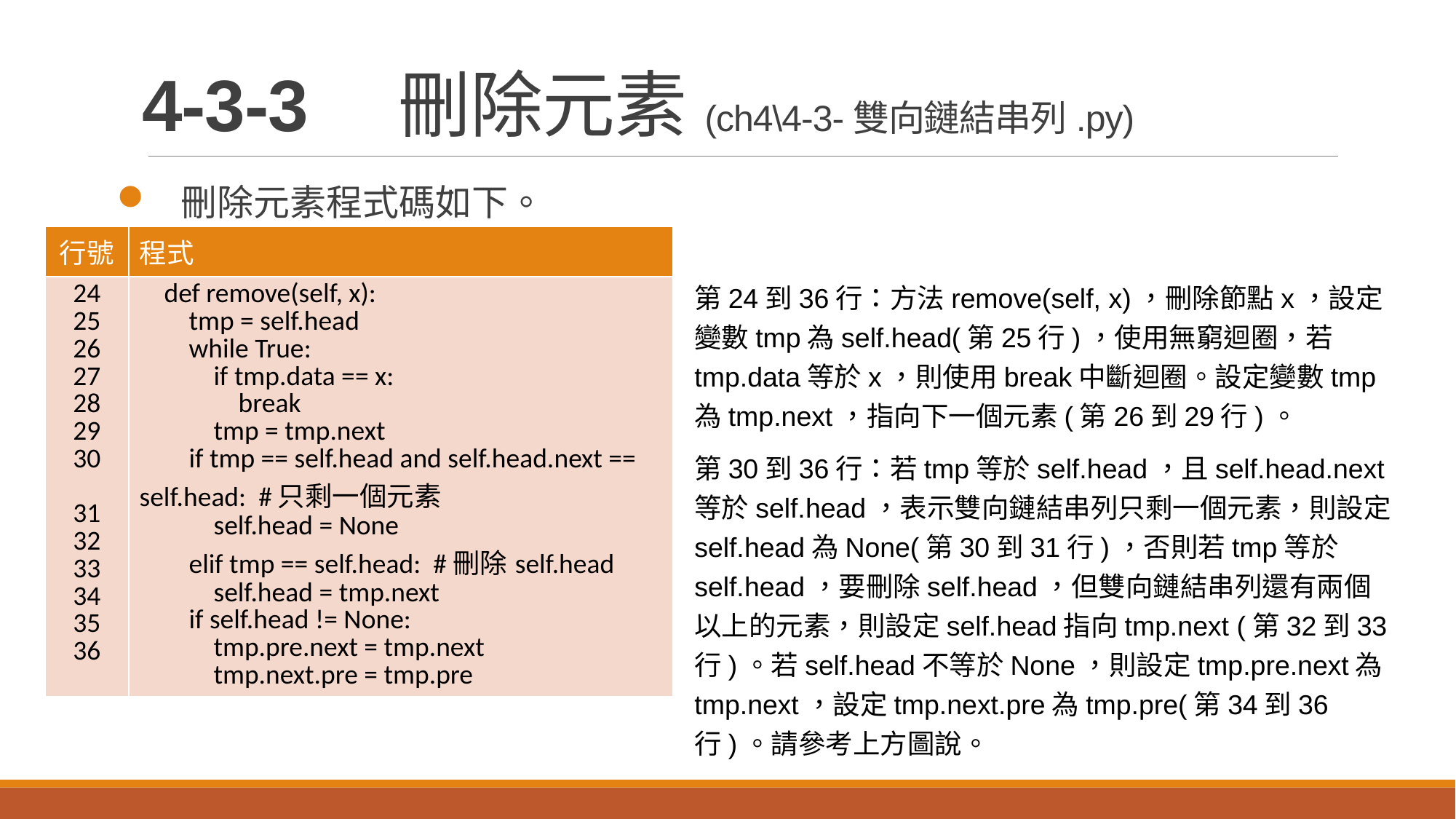

# 4-3-3　刪除元素(ch4\4-3-雙向鏈結串列.py)
刪除元素程式碼如下。

程式效率分析
刪除演算法效率由找尋刪除節點的演算法決定，其效率為O(n)，n為雙向鏈結串列的節點個數，刪除動作的演算法效率為O(1)，整個刪除演算法效率為O(n)。

| 行號 | 程式 |
| --- | --- |
| 24 25 26 27 28 29 30 31 32 33 34 35 36 | def remove(self, x): tmp = self.head while True: if tmp.data == x: break tmp = tmp.next if tmp == self.head and self.head.next == self.head: #只剩一個元素 self.head = None elif tmp == self.head: #刪除self.head self.head = tmp.next if self.head != None: tmp.pre.next = tmp.next tmp.next.pre = tmp.pre |
第24到36行：方法remove(self, x)，刪除節點x，設定變數tmp為self.head(第25行)，使用無窮迴圈，若tmp.data等於x，則使用break中斷迴圈。設定變數tmp為tmp.next，指向下一個元素(第26到29行)。
第30到36行：若tmp等於self.head，且self.head.next等於self.head，表示雙向鏈結串列只剩一個元素，則設定self.head為None(第30到31行)，否則若tmp等於self.head，要刪除self.head，但雙向鏈結串列還有兩個以上的元素，則設定self.head指向tmp.next (第32到33行)。若self.head不等於None，則設定tmp.pre.next為tmp.next，設定tmp.next.pre為tmp.pre(第34到36行)。請參考上方圖說。